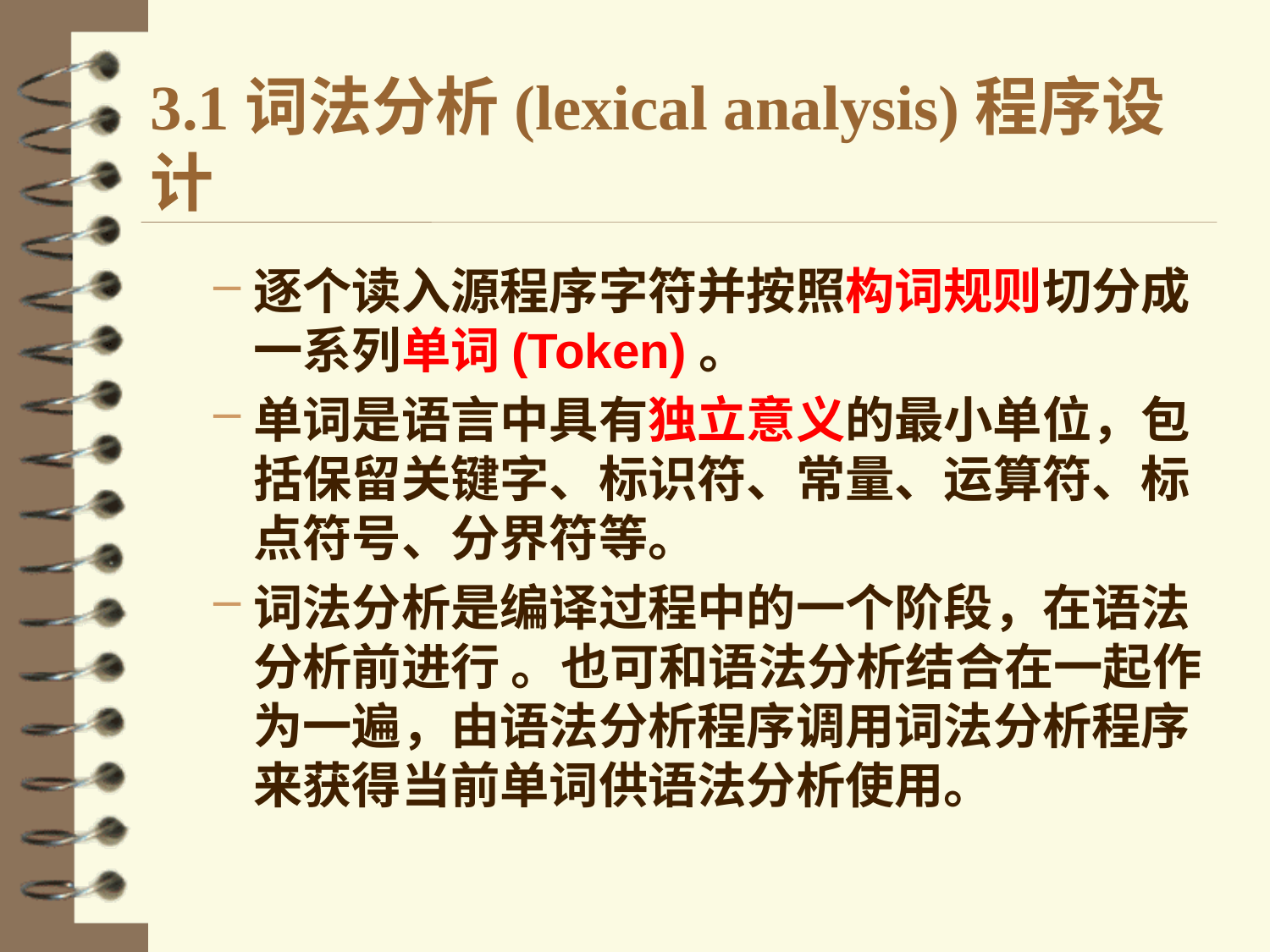

# 3.1词法分析(lexical analysis)程序设计
逐个读入源程序字符并按照构词规则切分成一系列单词(Token)。
单词是语言中具有独立意义的最小单位，包括保留关键字、标识符、常量、运算符、标点符号、分界符等。
词法分析是编译过程中的一个阶段，在语法分析前进行 。也可和语法分析结合在一起作为一遍，由语法分析程序调用词法分析程序来获得当前单词供语法分析使用。